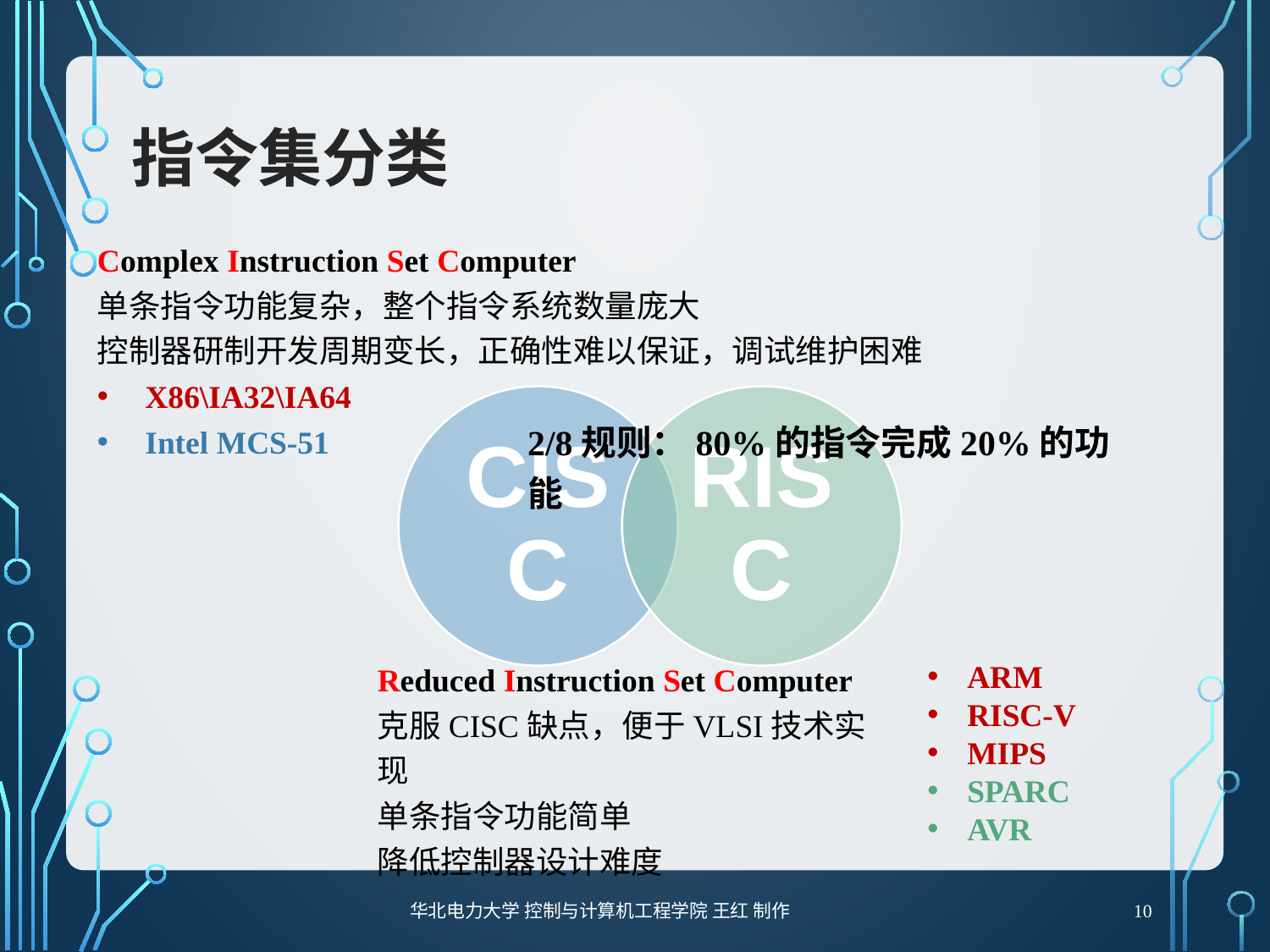

# 指令集分类
Complex Instruction Set Computer
单条指令功能复杂，整个指令系统数量庞大
控制器研制开发周期变长，正确性难以保证，调试维护困难
X86\IA32\IA64
Intel MCS-51
CISC
RISC
2/8规则：80%的指令完成20%的功能
Reduced Instruction Set Computer
克服CISC缺点，便于VLSI技术实现
单条指令功能简单
降低控制器设计难度
ARM
RISC-V
MIPS
SPARC
AVR
10
华北电力大学 控制与计算机工程学院 王红 制作